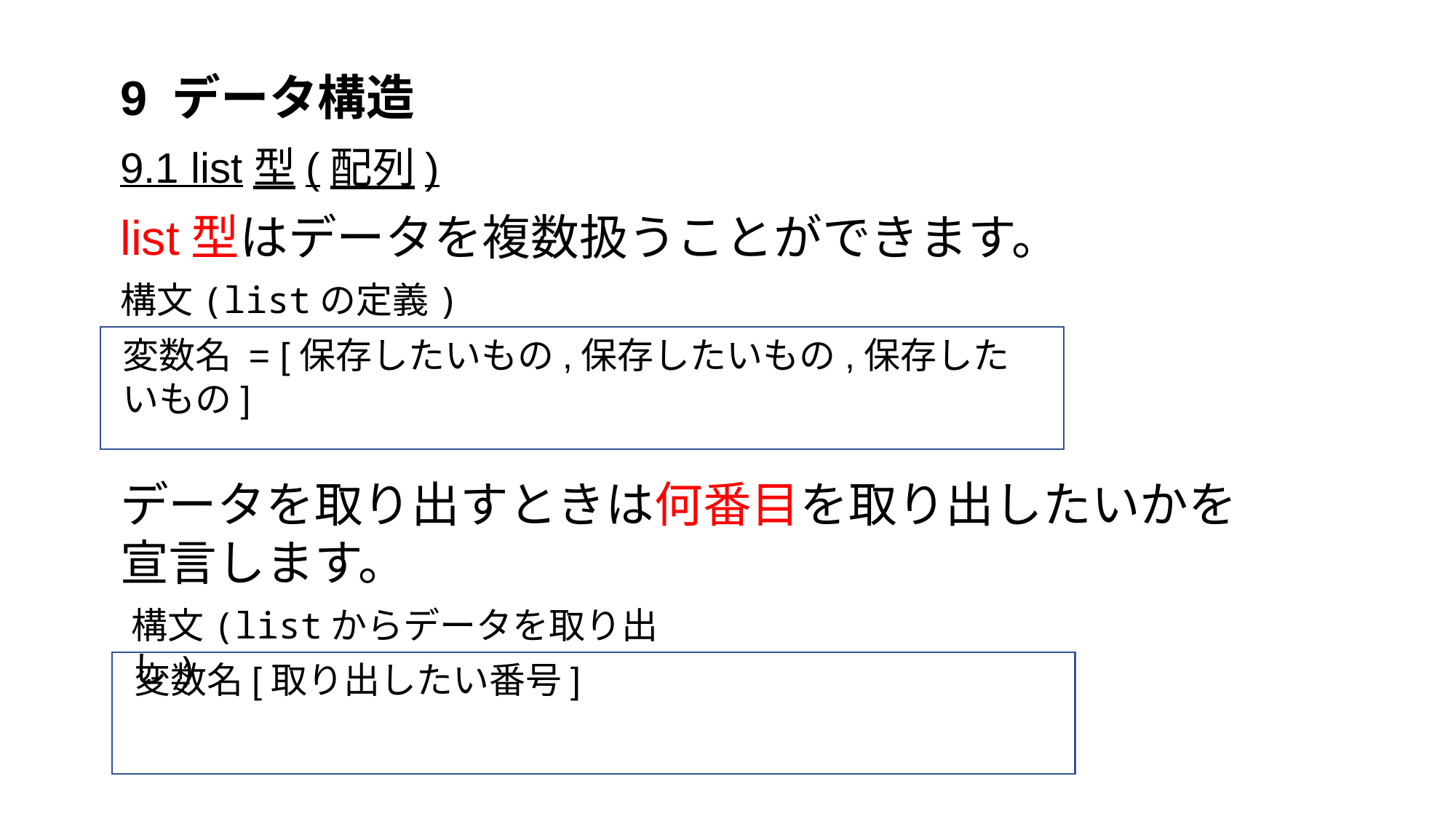

9 データ構造
9.1 list型(配列)
list型はデータを複数扱うことができます。
構文(listの定義)

変数名 = [保存したいもの,保存したいもの,保存したいもの]
データを取り出すときは何番目を取り出したいかを宣言します。
構文(listからデータを取り出し)

変数名[取り出したい番号]